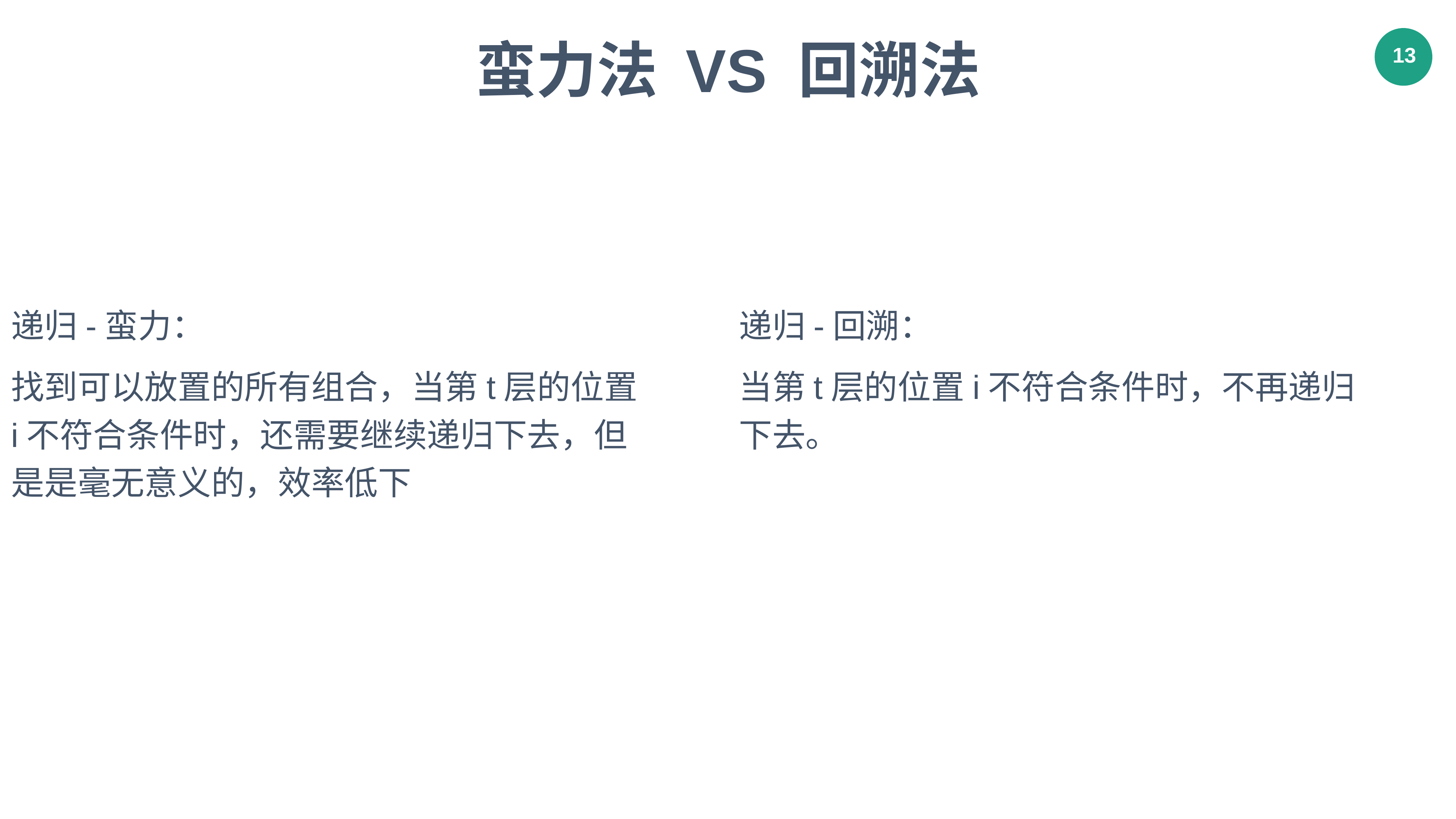

蛮力法 VS 回溯法
递归-蛮力：
找到可以放置的所有组合，当第t层的位置i不符合条件时，还需要继续递归下去，但是是毫无意义的，效率低下
递归-回溯：
当第t层的位置i不符合条件时，不再递归下去。